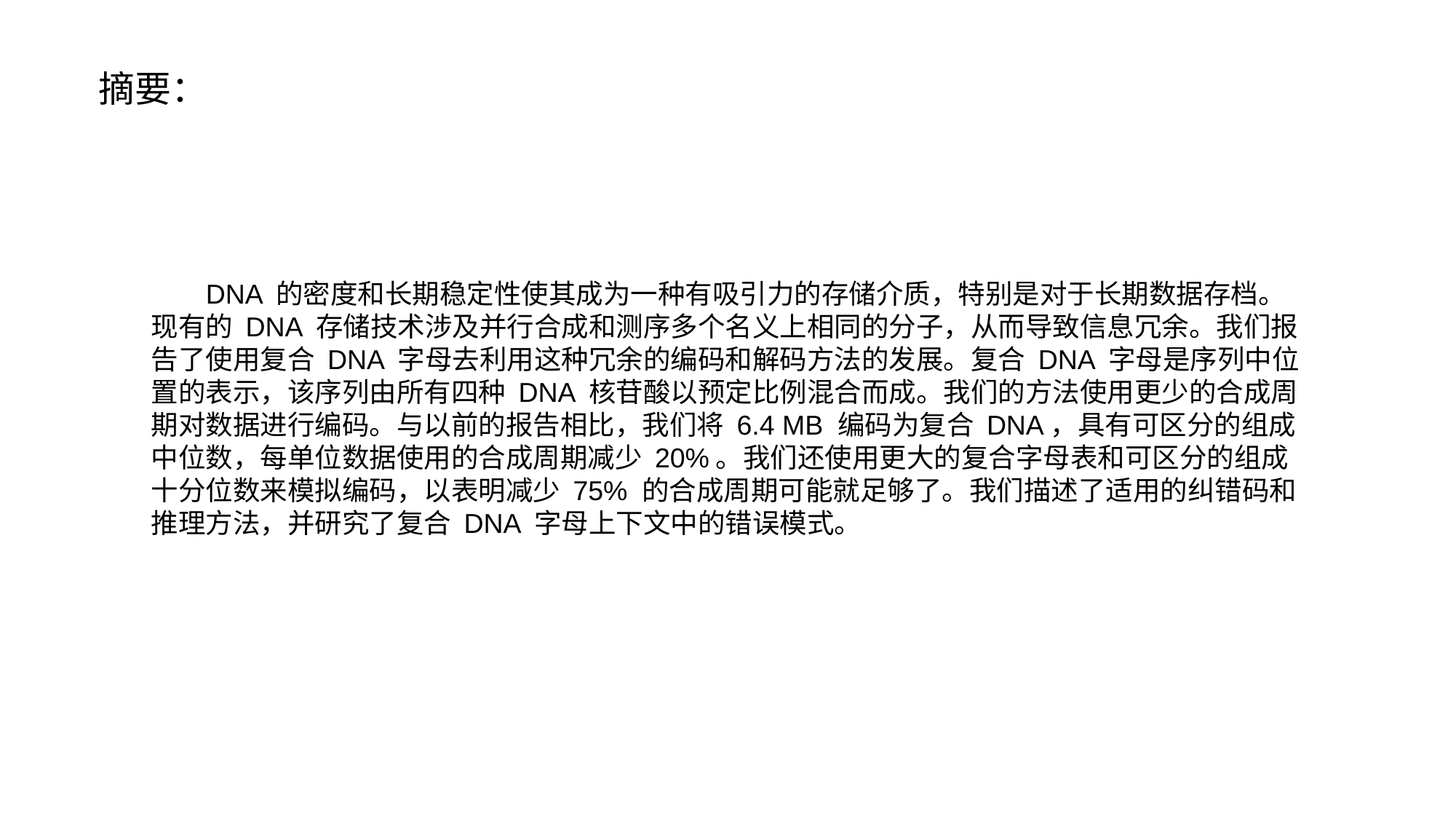

摘要：
DNA 的密度和长期稳定性使其成为一种有吸引力的存储介质，特别是对于长期数据存档。现有的 DNA 存储技术涉及并行合成和测序多个名义上相同的分子，从而导致信息冗余。我们报告了使用复合 DNA 字母去利用这种冗余的编码和解码方法的发展。复合 DNA 字母是序列中位置的表示，该序列由所有四种 DNA 核苷酸以预定比例混合而成。我们的方法使用更少的合成周期对数据进行编码。与以前的报告相比，我们将 6.4 MB 编码为复合 DNA，具有可区分的组成中位数，每单位数据使用的合成周期减少 20%。我们还使用更大的复合字母表和可区分的组成十分位数来模拟编码，以表明减少 75% 的合成周期可能就足够了。我们描述了适用的纠错码和推理方法，并研究了复合 DNA 字母上下文中的错误模式。